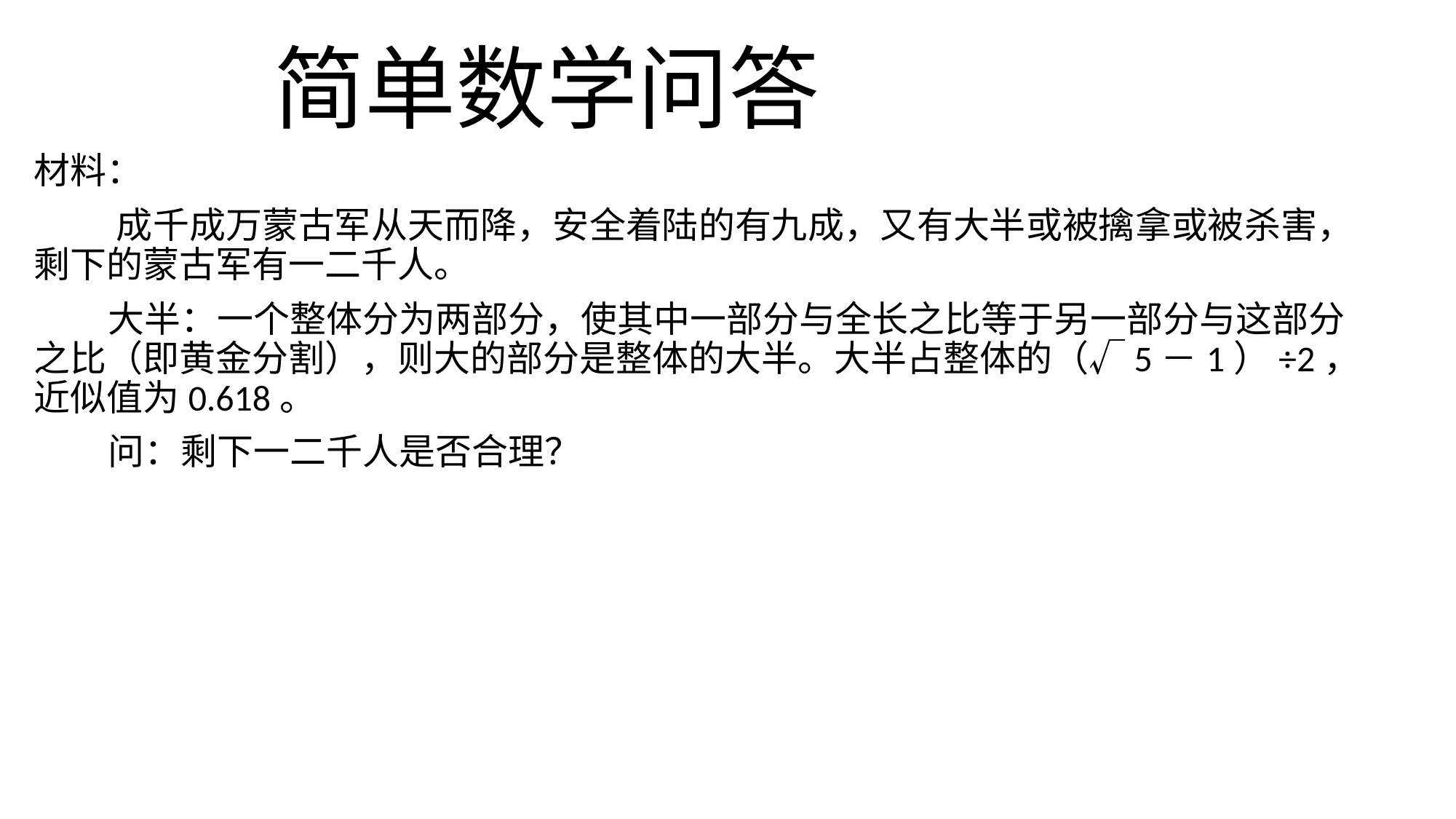

# 简单数学问答
材料：
         成千成万蒙古军从天而降，安全着陆的有九成，又有大半或被擒拿或被杀害，剩下的蒙古军有一二千人。
        大半：一个整体分为两部分，使其中一部分与全长之比等于另一部分与这部分之比（即黄金分割），则大的部分是整体的大半。大半占整体的（√5－1）÷2，近似值为0.618。
        问：剩下一二千人是否合理？